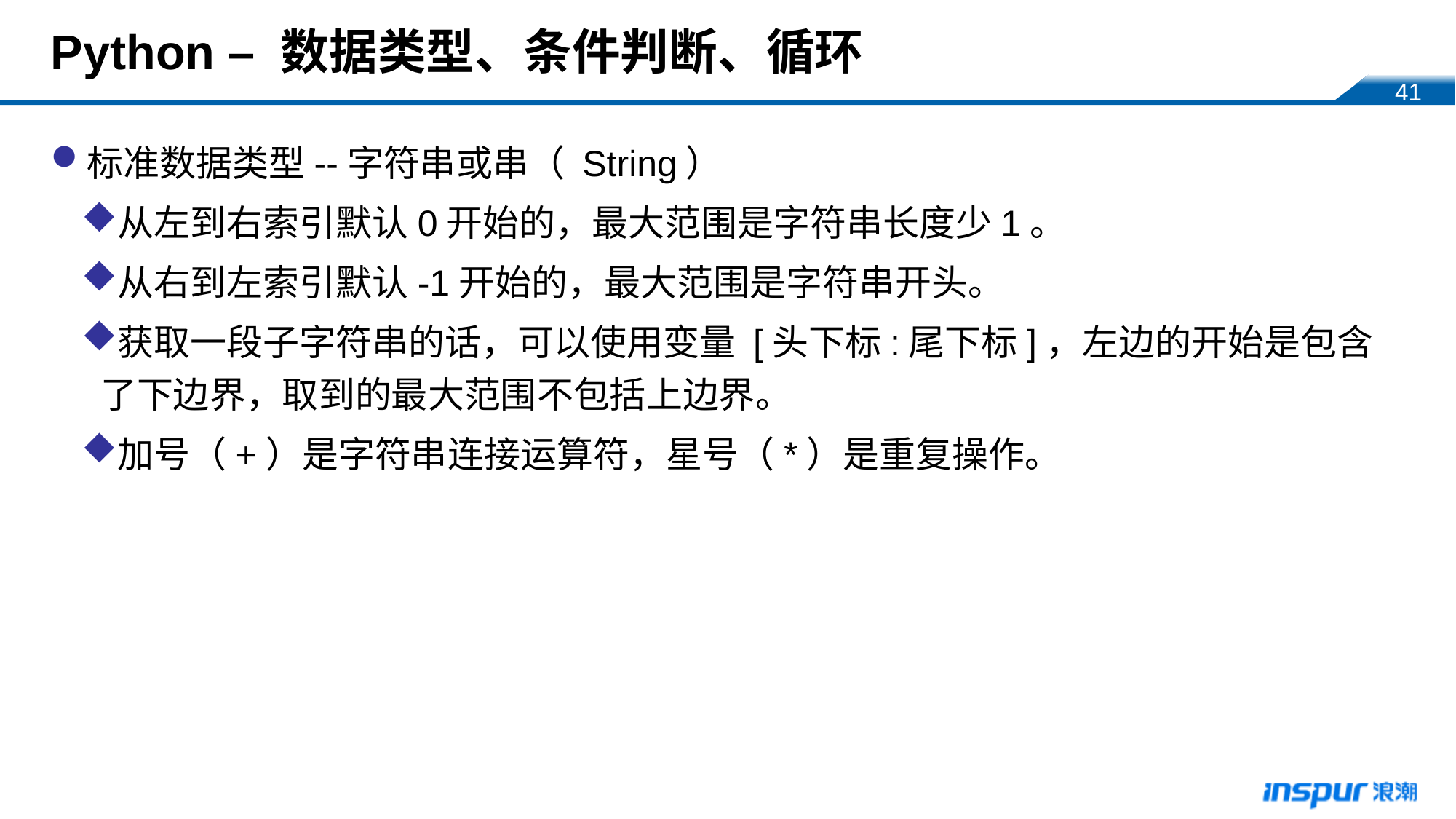

# Python – 数据类型、条件判断、循环
标准数据类型--字符串或串（ String）
从左到右索引默认0开始的，最大范围是字符串长度少1。
从右到左索引默认-1开始的，最大范围是字符串开头。
获取一段子字符串的话，可以使用变量 [头下标:尾下标]，左边的开始是包含了下边界，取到的最大范围不包括上边界。
加号（+）是字符串连接运算符，星号（*）是重复操作。